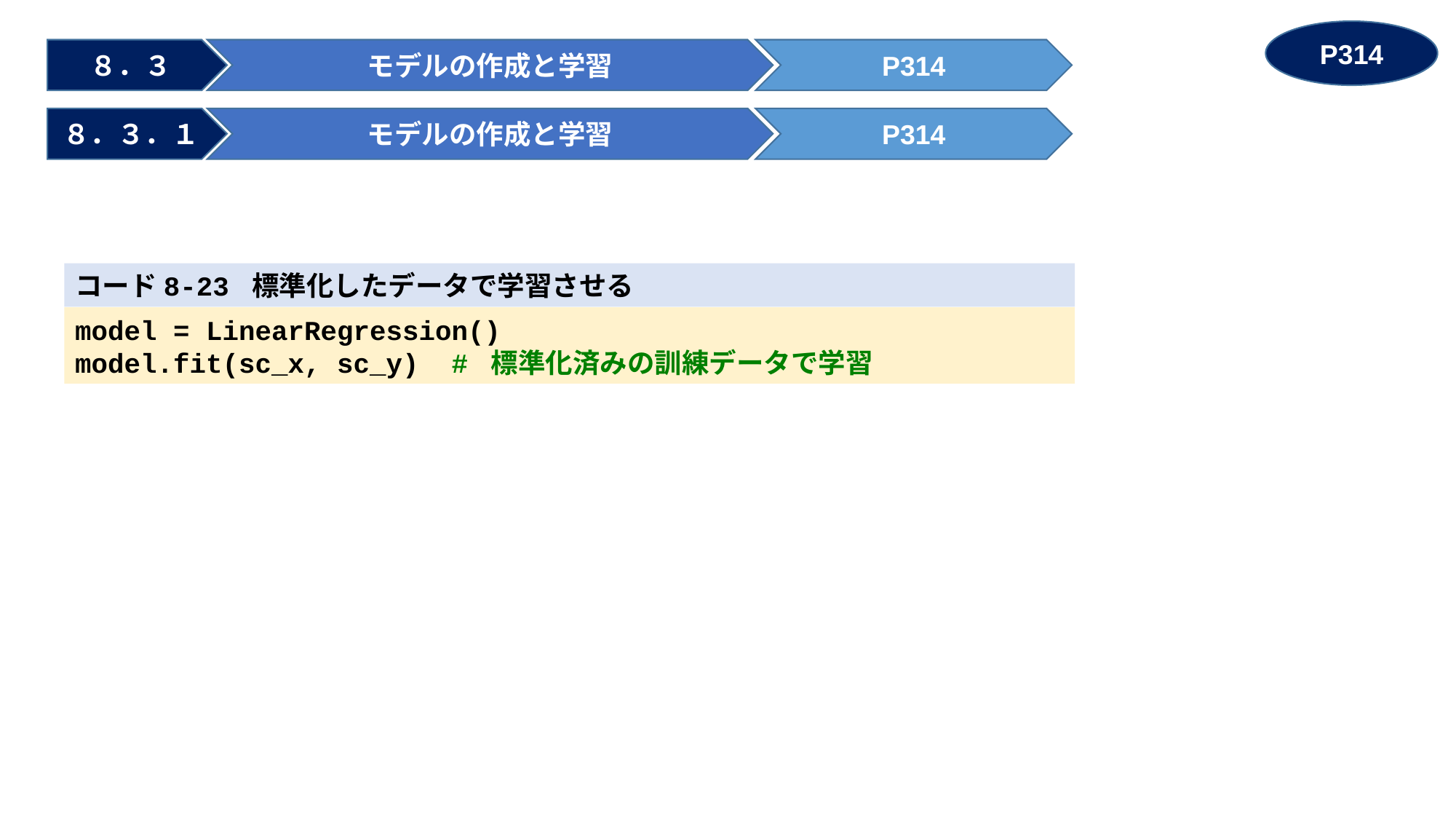

P314
８．３
モデルの作成と学習
P314
８．３．１
モデルの作成と学習
P314
コード8-23 標準化したデータで学習させる
model = LinearRegression()
model.fit(sc_x, sc_y)  # 標準化済みの訓練データで学習